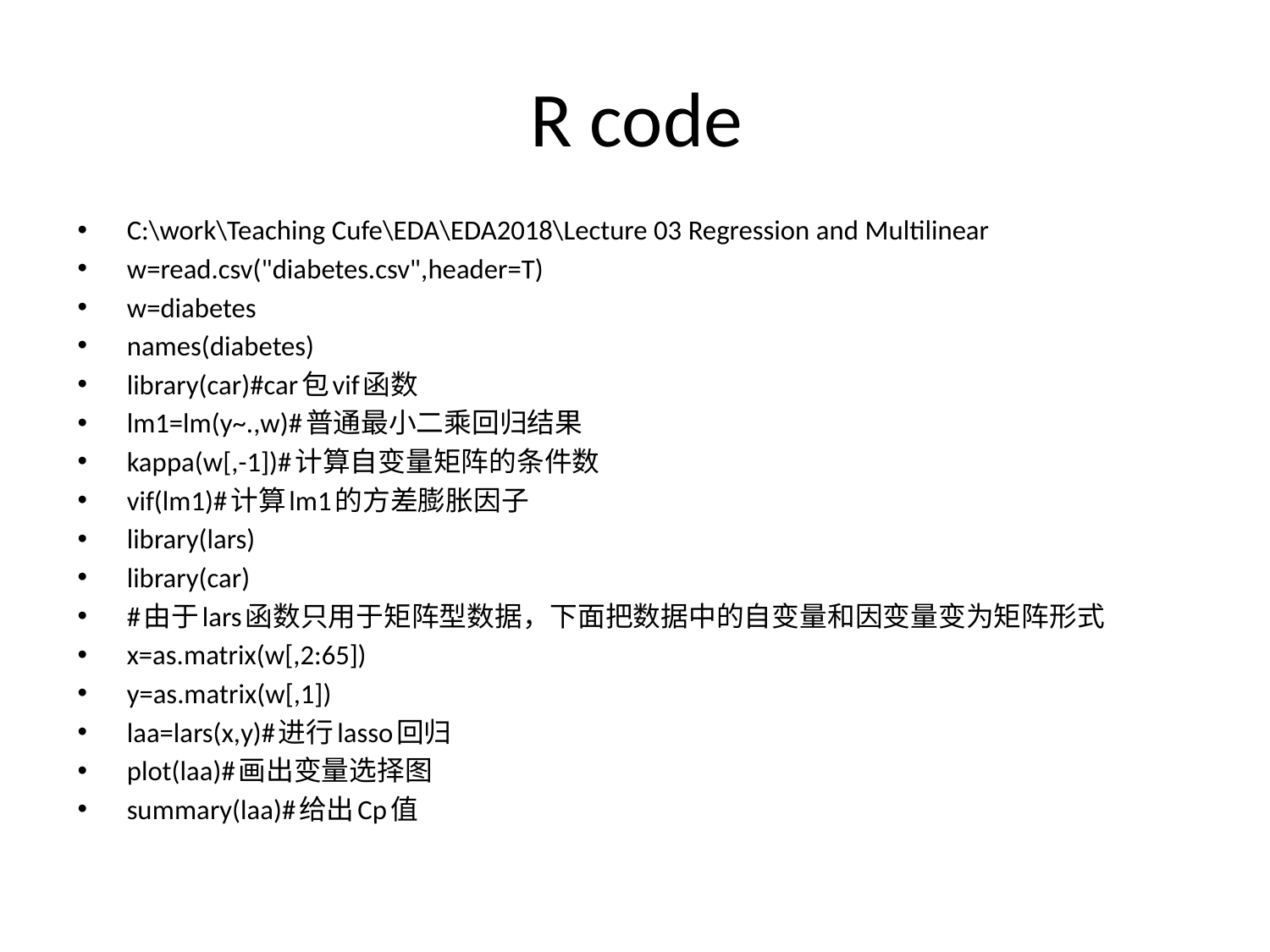

# R code
C:\work\Teaching Cufe\EDA\EDA2018\Lecture 03 Regression and Multilinear
w=read.csv("diabetes.csv",header=T)
w=diabetes
names(diabetes)
library(car)#car包vif函数
lm1=lm(y~.,w)#普通最小二乘回归结果
kappa(w[,-1])#计算自变量矩阵的条件数
vif(lm1)#计算lm1的方差膨胀因子
library(lars)
library(car)
#由于lars函数只用于矩阵型数据，下面把数据中的自变量和因变量变为矩阵形式
x=as.matrix(w[,2:65])
y=as.matrix(w[,1])
laa=lars(x,y)#进行lasso回归
plot(laa)#画出变量选择图
summary(laa)#给出Cp值